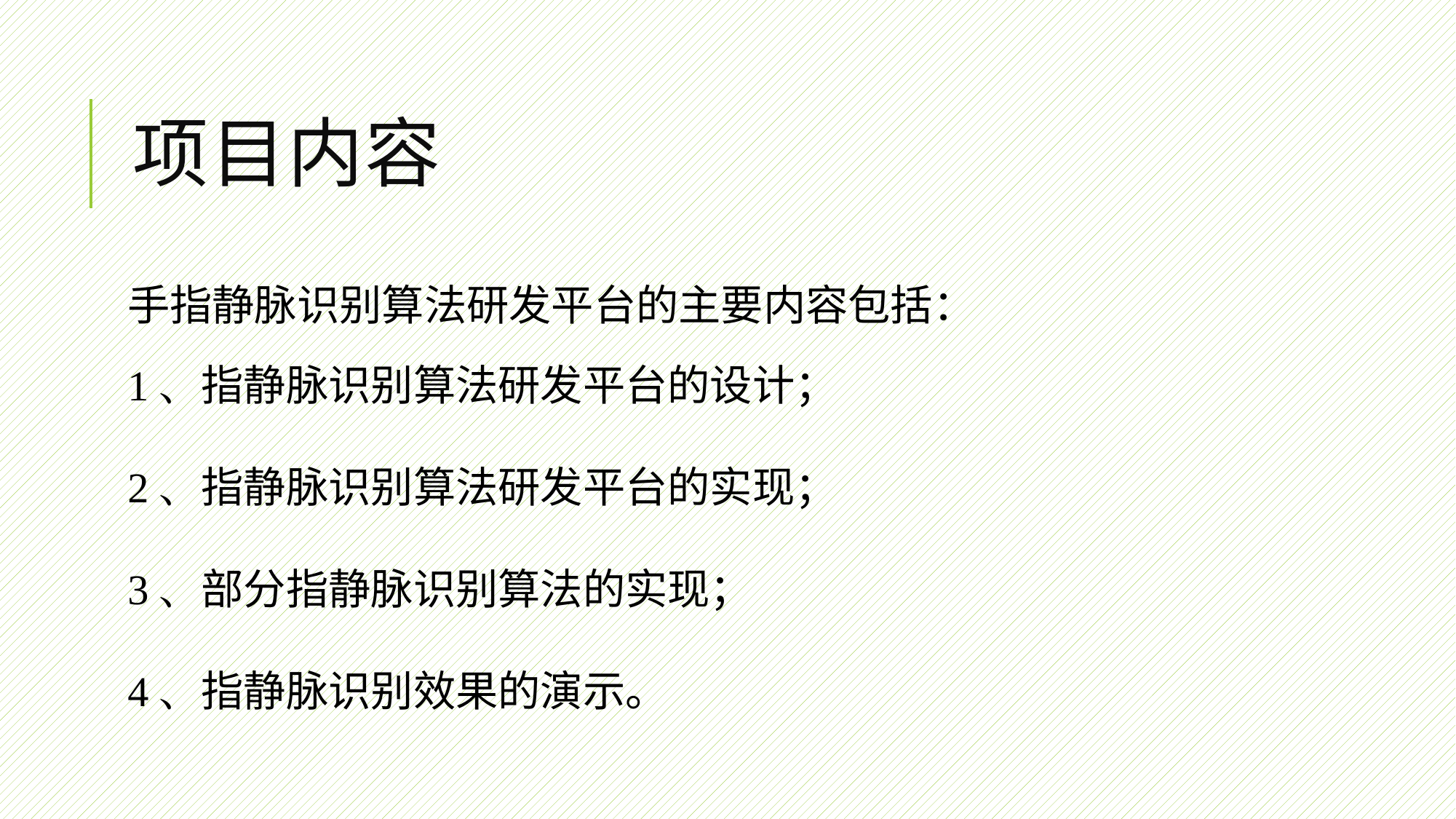

# 项目内容
手指静脉识别算法研发平台的主要内容包括：

1、指静脉识别算法研发平台的设计；

2、指静脉识别算法研发平台的实现；

3、部分指静脉识别算法的实现；

4、指静脉识别效果的演示。